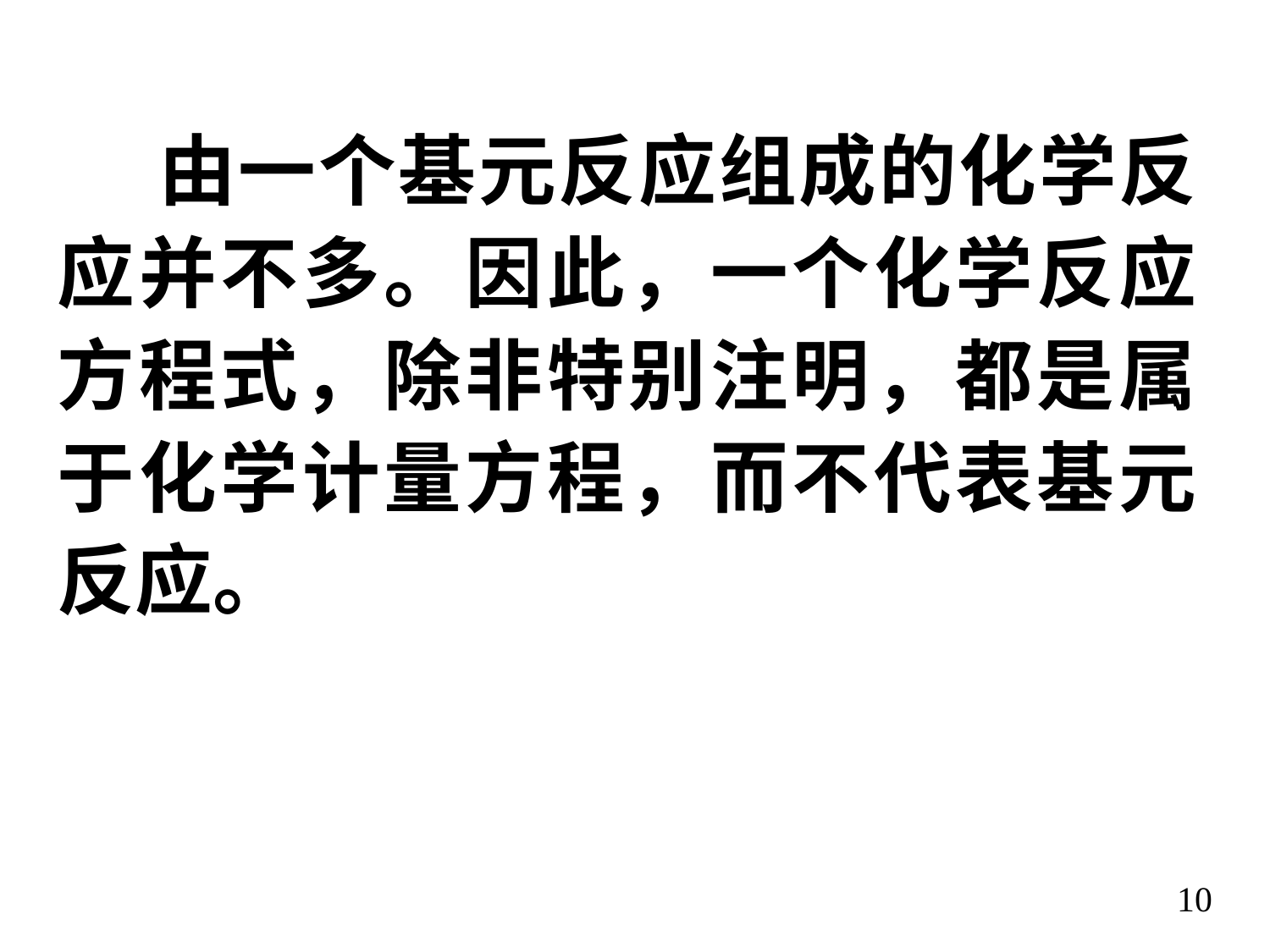

由一个基元反应组成的化学反应并不多。因此，一个化学反应方程式，除非特别注明，都是属于化学计量方程，而不代表基元反应。